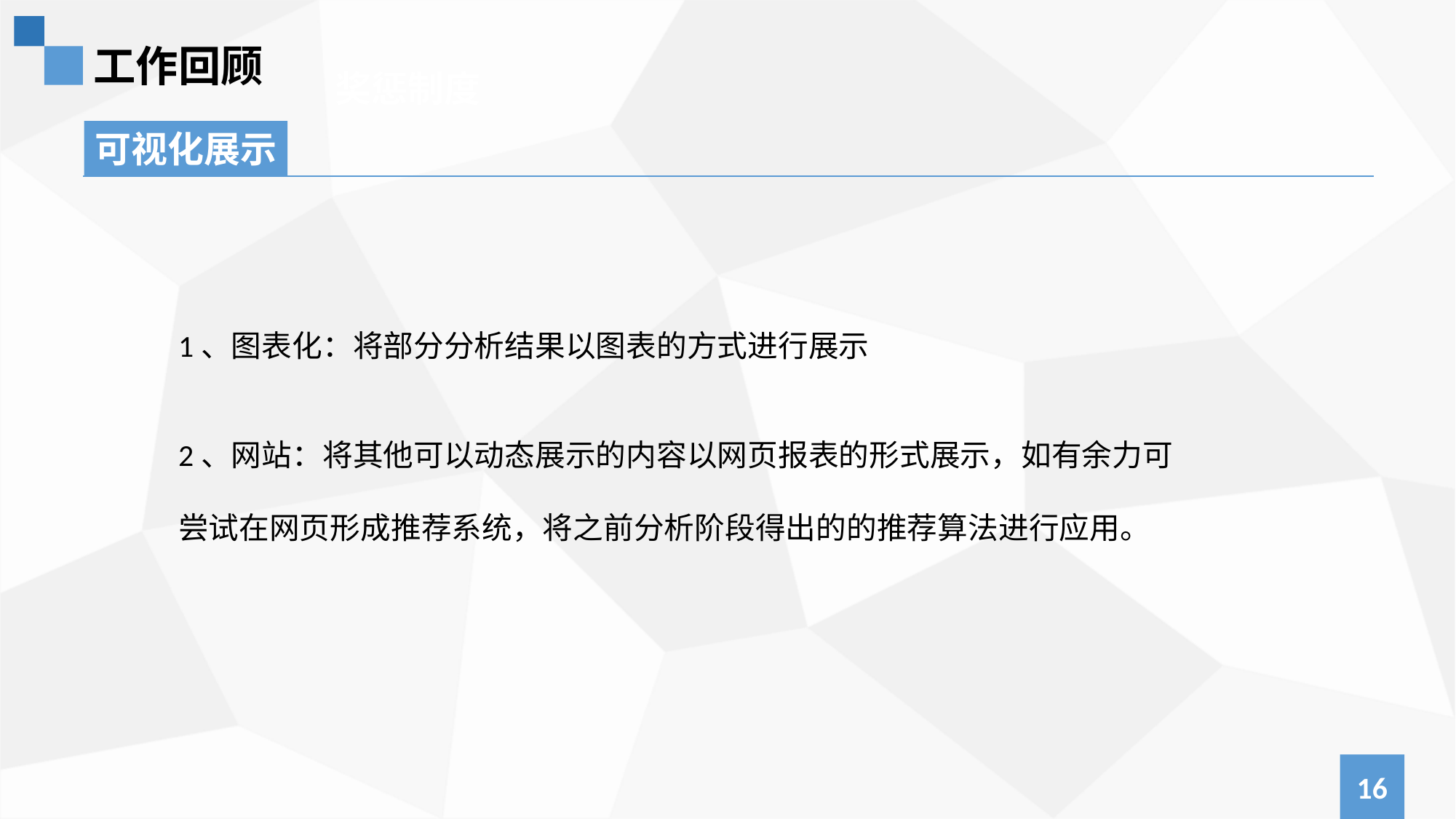

工作回顾
奖惩制度
可视化展示
1、图表化：将部分分析结果以图表的方式进行展示

2、网站：将其他可以动态展示的内容以网页报表的形式展示，如有余力可

尝试在网页形成推荐系统，将之前分析阶段得出的的推荐算法进行应用。
16